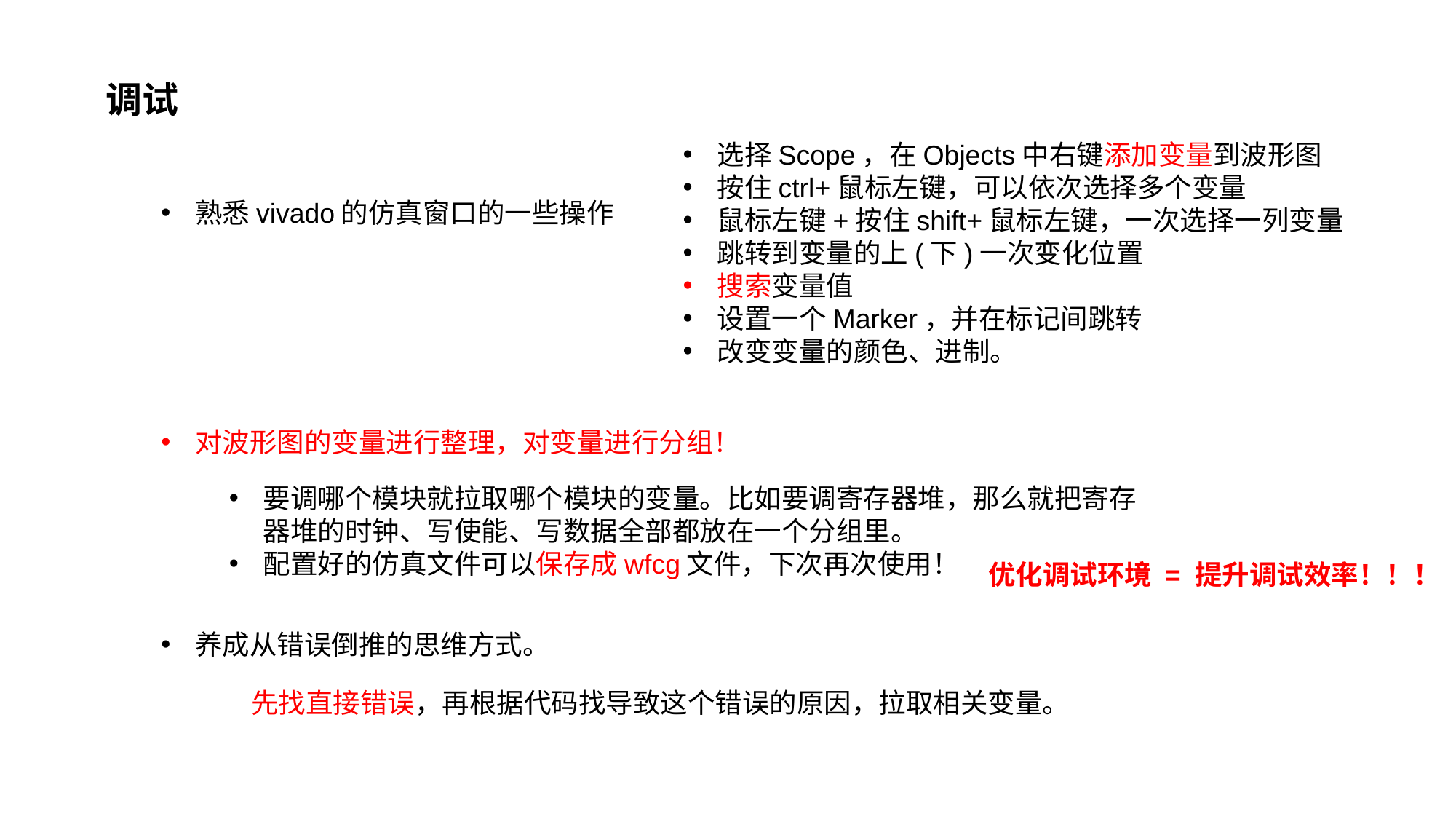

调试
选择Scope，在Objects中右键添加变量到波形图
按住ctrl+鼠标左键，可以依次选择多个变量
鼠标左键+按住shift+鼠标左键，一次选择一列变量
跳转到变量的上(下)一次变化位置
搜索变量值
设置一个Marker，并在标记间跳转
改变变量的颜色、进制。
熟悉vivado的仿真窗口的一些操作
对波形图的变量进行整理，对变量进行分组！
要调哪个模块就拉取哪个模块的变量。比如要调寄存器堆，那么就把寄存器堆的时钟、写使能、写数据全部都放在一个分组里。
配置好的仿真文件可以保存成wfcg文件，下次再次使用！
优化调试环境 = 提升调试效率！！！
养成从错误倒推的思维方式。
先找直接错误，再根据代码找导致这个错误的原因，拉取相关变量。